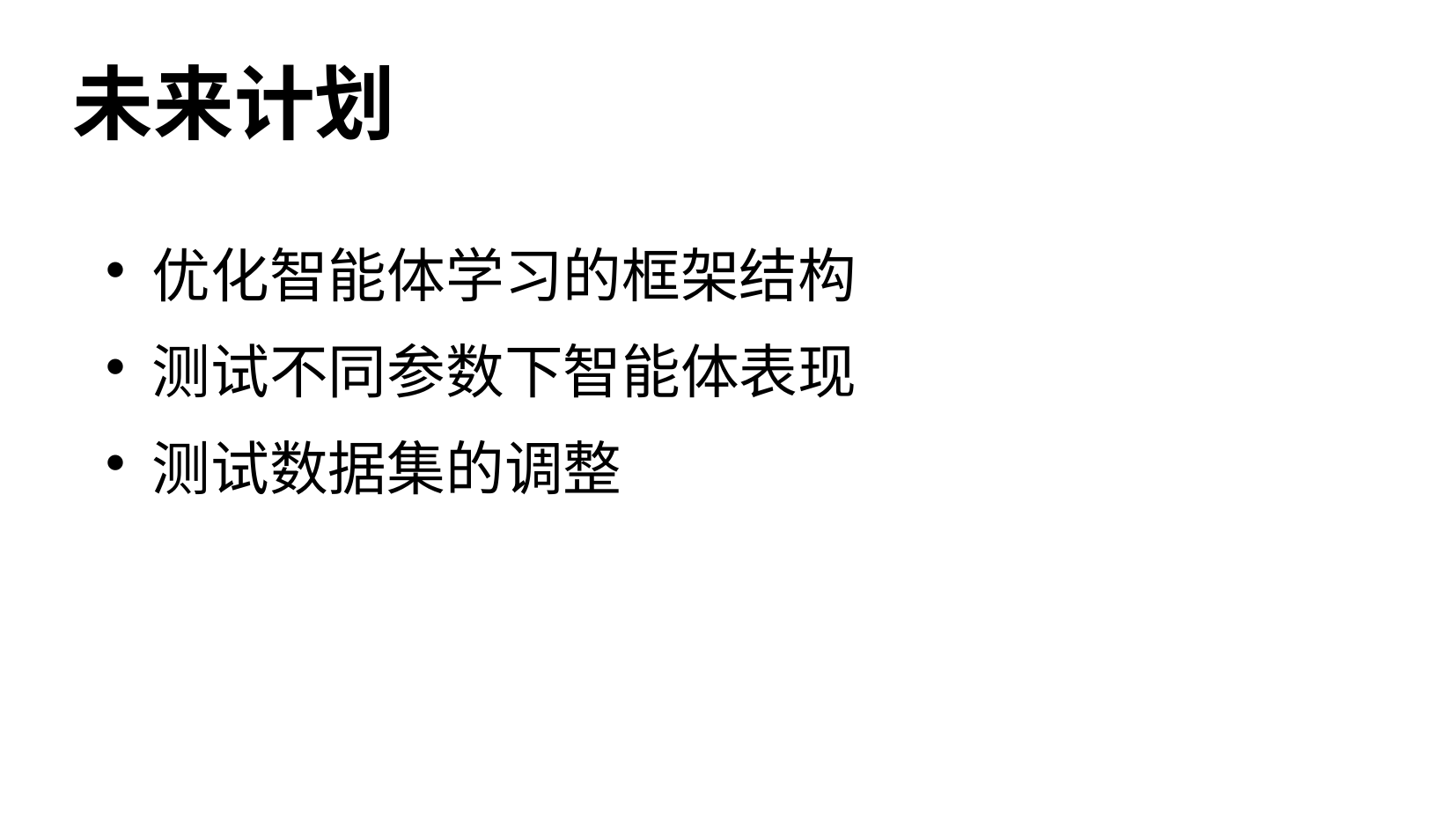

未来计划
优化智能体学习的框架结构
测试不同参数下智能体表现
测试数据集的调整